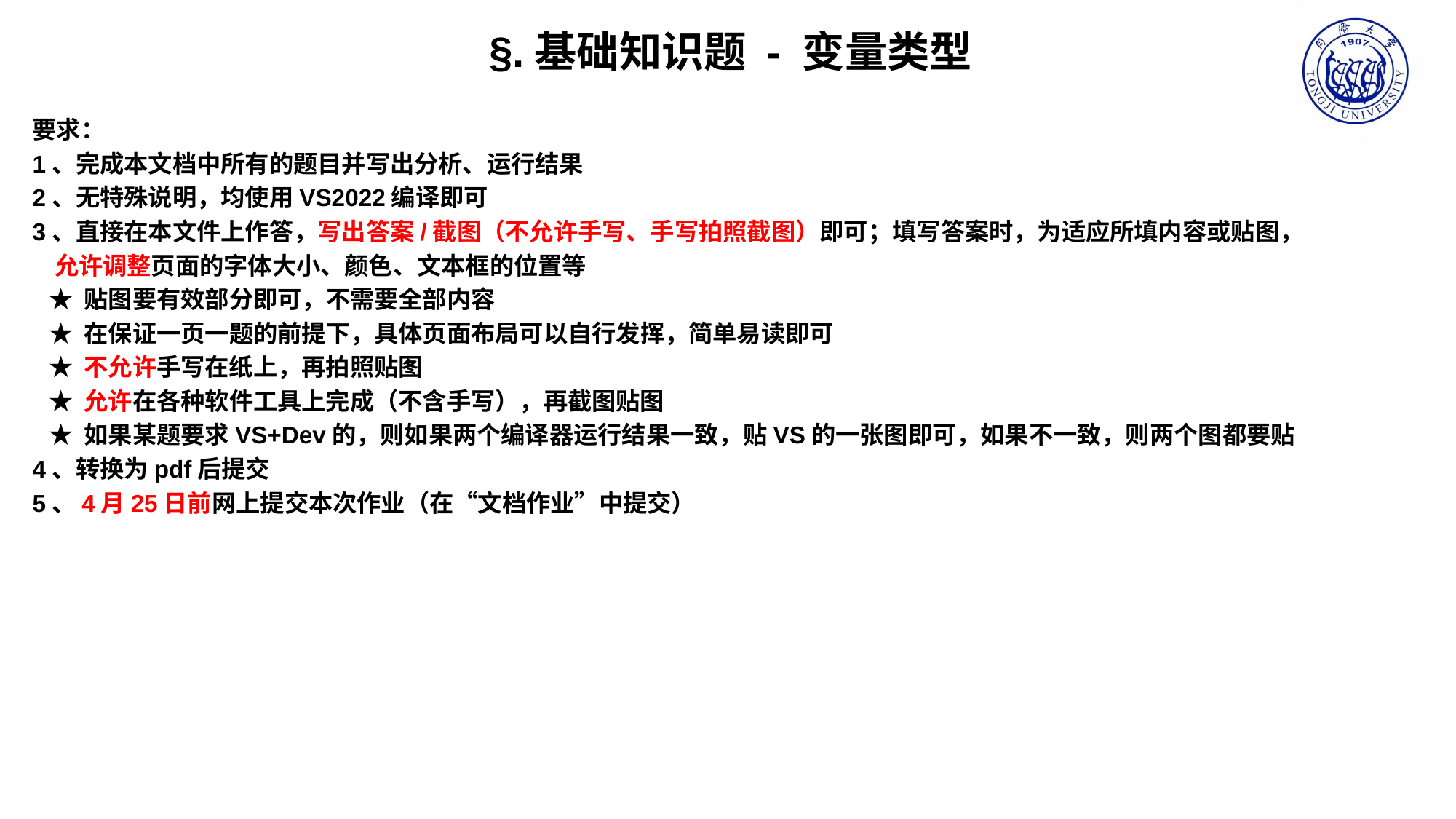

§.基础知识题 - 变量类型

要求：
1、完成本文档中所有的题目并写出分析、运行结果
2、无特殊说明，均使用VS2022编译即可
3、直接在本文件上作答，写出答案/截图（不允许手写、手写拍照截图）即可；填写答案时，为适应所填内容或贴图，
   允许调整页面的字体大小、颜色、文本框的位置等
   ★ 贴图要有效部分即可，不需要全部内容
   ★ 在保证一页一题的前提下，具体页面布局可以自行发挥，简单易读即可
   ★ 不允许手写在纸上，再拍照贴图
   ★ 允许在各种软件工具上完成（不含手写），再截图贴图
   ★ 如果某题要求VS+Dev的，则如果两个编译器运行结果一致，贴VS的一张图即可，如果不一致，则两个图都要贴
4、转换为pdf后提交
5、4月25日前网上提交本次作业（在“文档作业”中提交）